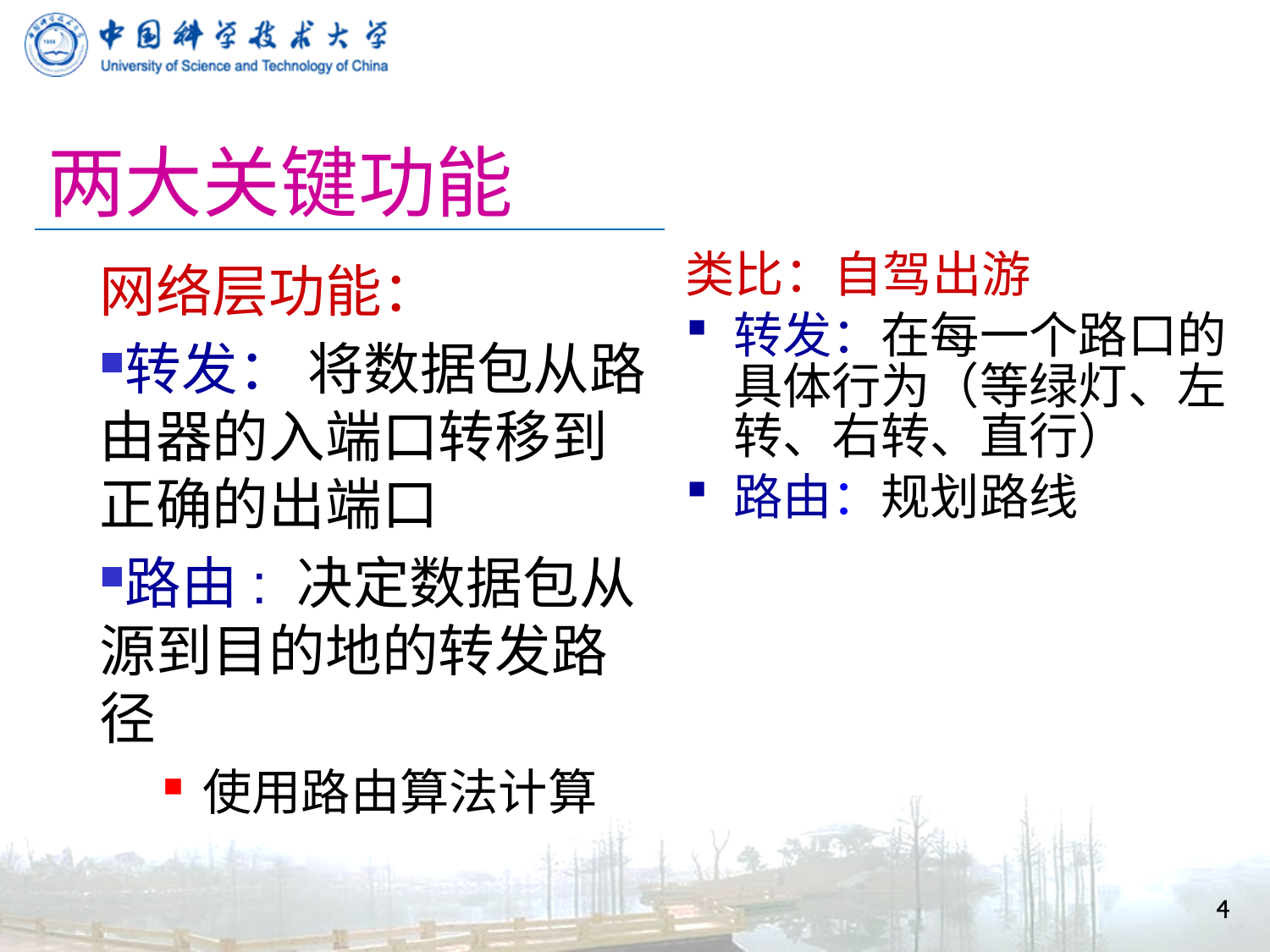

# 两大关键功能
类比：自驾出游
转发：在每一个路口的具体行为（等绿灯、左转、右转、直行）
路由：规划路线

网络层功能：
转发： 将数据包从路由器的入端口转移到正确的出端口
路由: 决定数据包从源到目的地的转发路径
使用路由算法计算
4